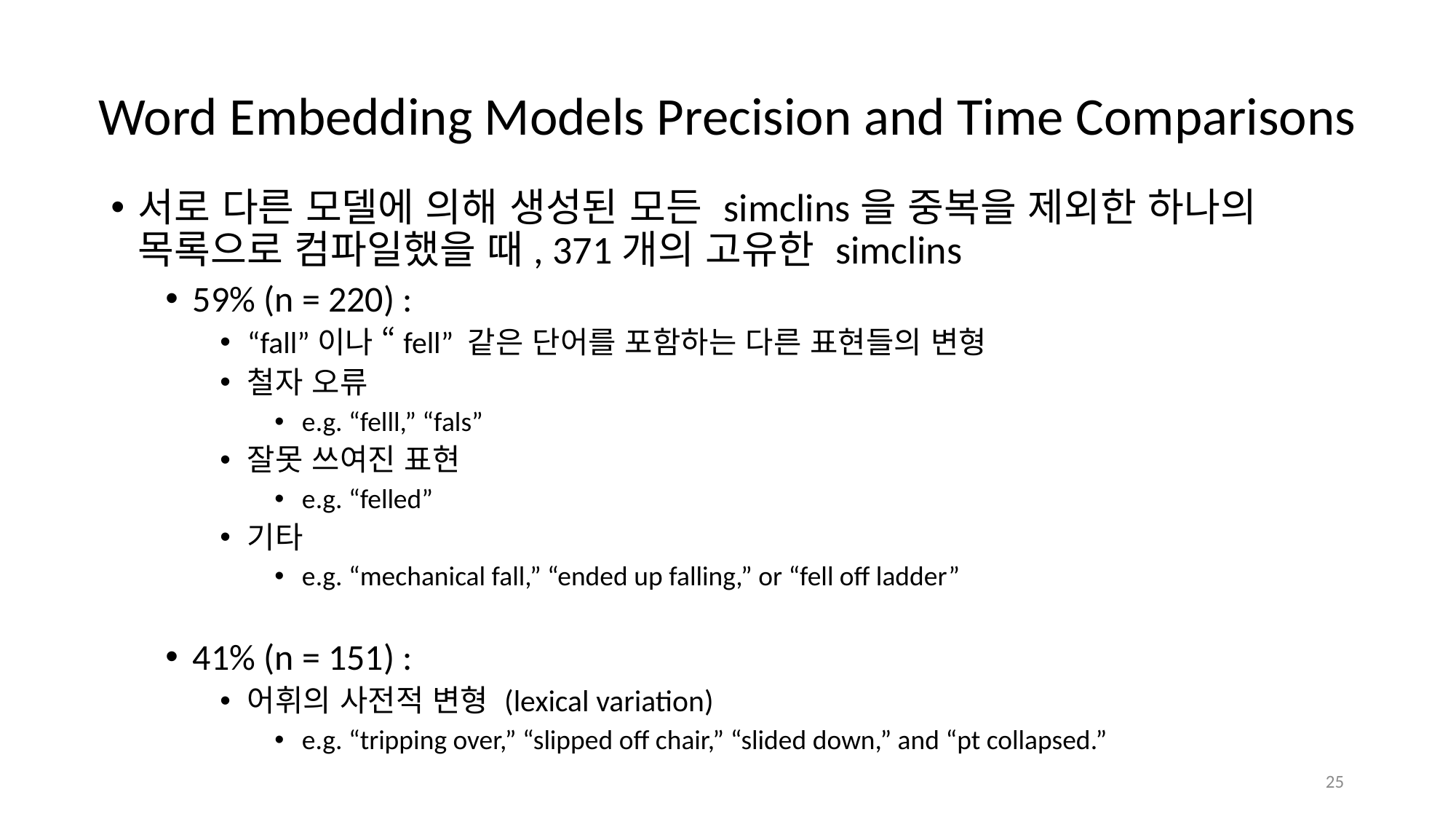

# Word Embedding Models Precision and Time Comparisons
서로 다른 모델에 의해 생성된 모든 simclins을 중복을 제외한 하나의 목록으로 컴파일했을 때, 371개의 고유한 simclins
59% (n = 220) :
“fall”이나 “fell” 같은 단어를 포함하는 다른 표현들의 변형
철자 오류
e.g. “felll,” “fals”
잘못 쓰여진 표현
e.g. “felled”
기타
e.g. “mechanical fall,” “ended up falling,” or “fell off ladder”
41% (n = 151) :
어휘의 사전적 변형 (lexical variation)
e.g. “tripping over,” “slipped off chair,” “slided down,” and “pt collapsed.”

25